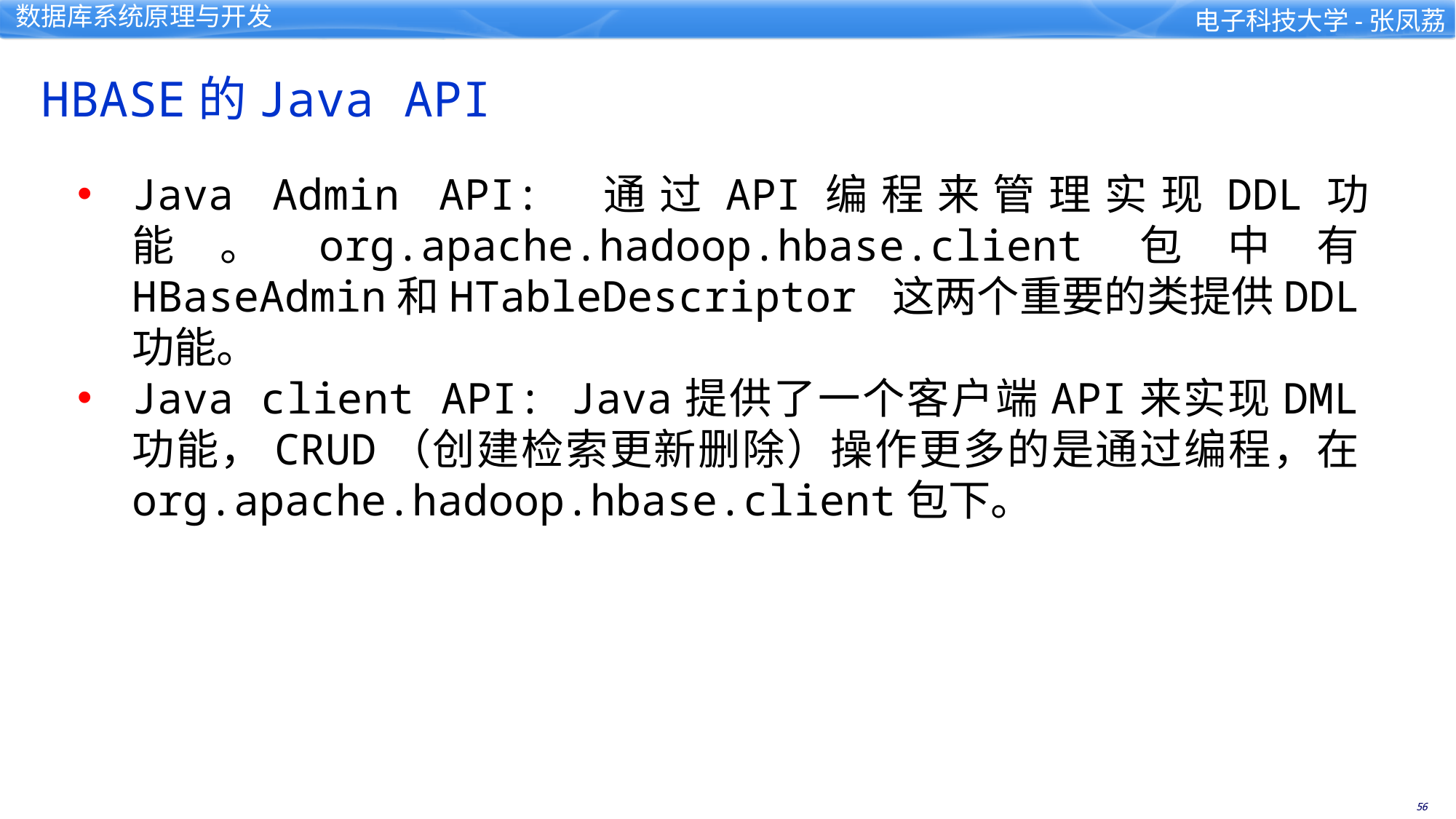

HBASE的Java API
Java Admin API: 通过API编程来管理实现DDL功能。org.apache.hadoop.hbase.client包中有HBaseAdmin和HTableDescriptor 这两个重要的类提供DDL功能。
Java client API: Java提供了一个客户端API来实现DML功能，CRUD（创建检索更新删除）操作更多的是通过编程，在org.apache.hadoop.hbase.client包下。